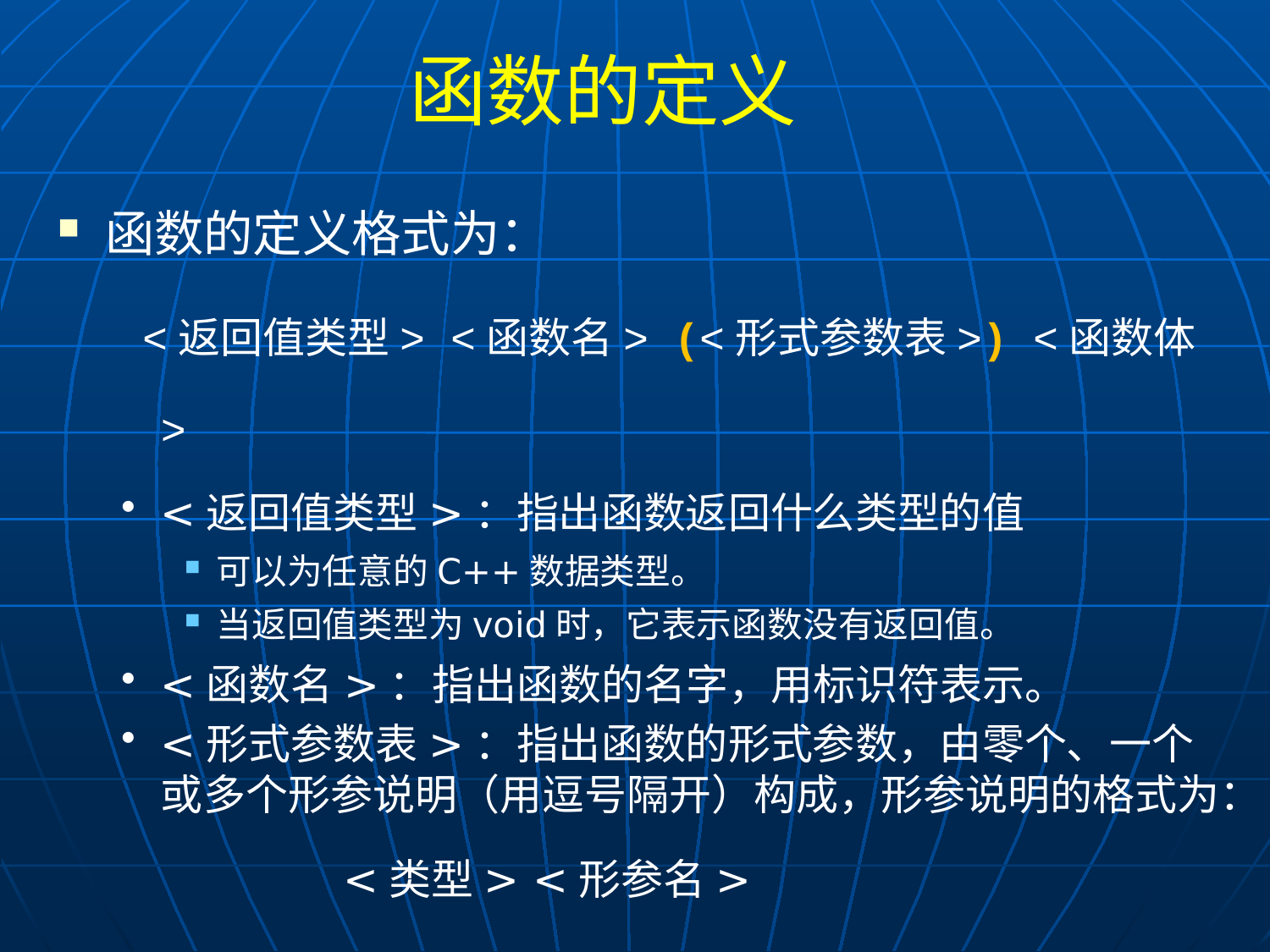

# 函数的定义
函数的定义格式为：
 <返回值类型> <函数名> (<形式参数表>) <函数体>
<返回值类型>：指出函数返回什么类型的值
可以为任意的C++数据类型。
当返回值类型为void时，它表示函数没有返回值。
<函数名>：指出函数的名字，用标识符表示。
<形式参数表>：指出函数的形式参数，由零个、一个或多个形参说明（用逗号隔开）构成，形参说明的格式为：
		<类型> <形参名>